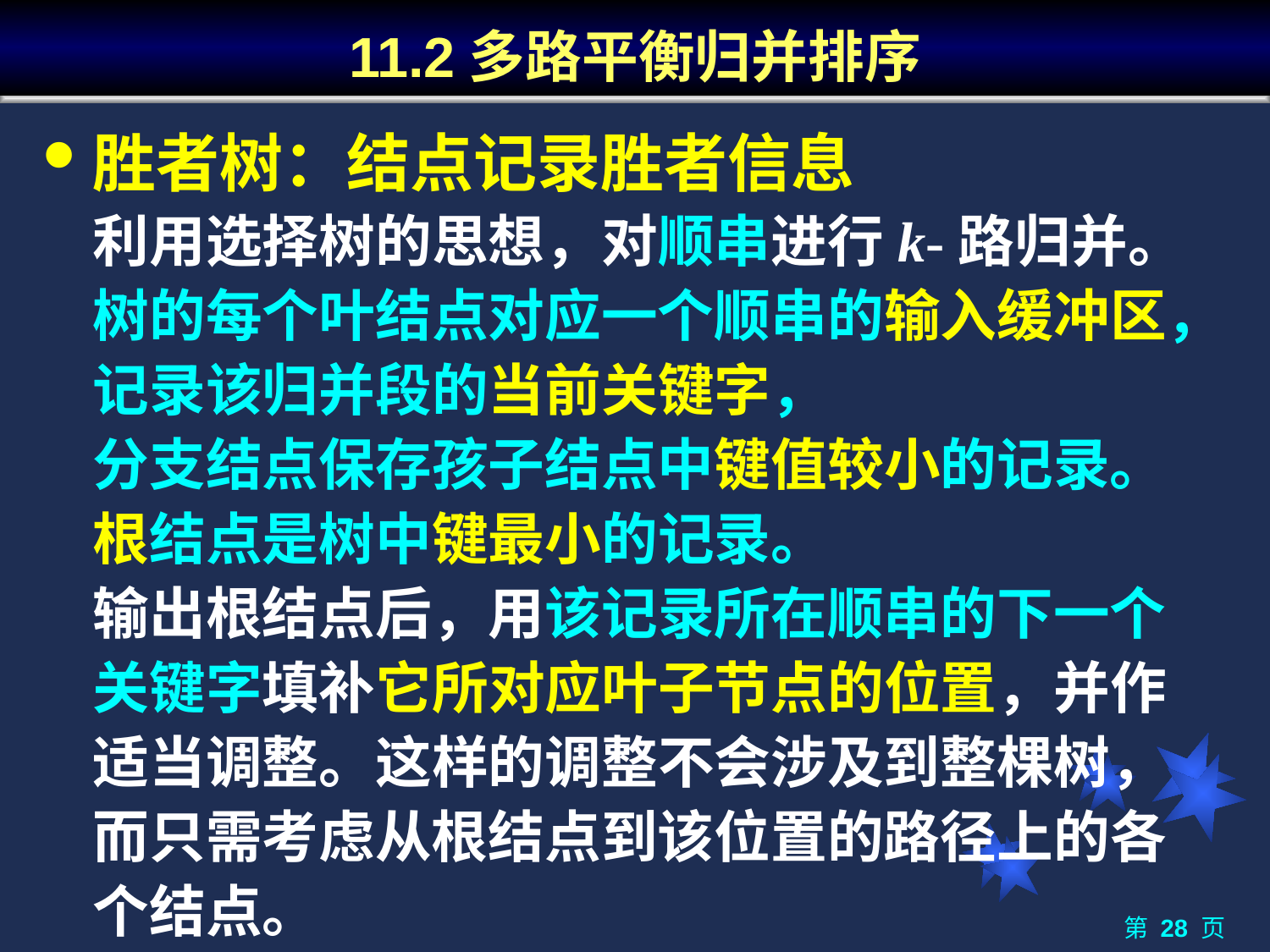

# 11.2多路平衡归并排序
胜者树：结点记录胜者信息
	利用选择树的思想，对顺串进行k-路归并。
	树的每个叶结点对应一个顺串的输入缓冲区，记录该归并段的当前关键字，
	分支结点保存孩子结点中键值较小的记录。根结点是树中键最小的记录。
	输出根结点后，用该记录所在顺串的下一个关键字填补它所对应叶子节点的位置，并作适当调整。这样的调整不会涉及到整棵树，而只需考虑从根结点到该位置的路径上的各个结点。
第 28 页